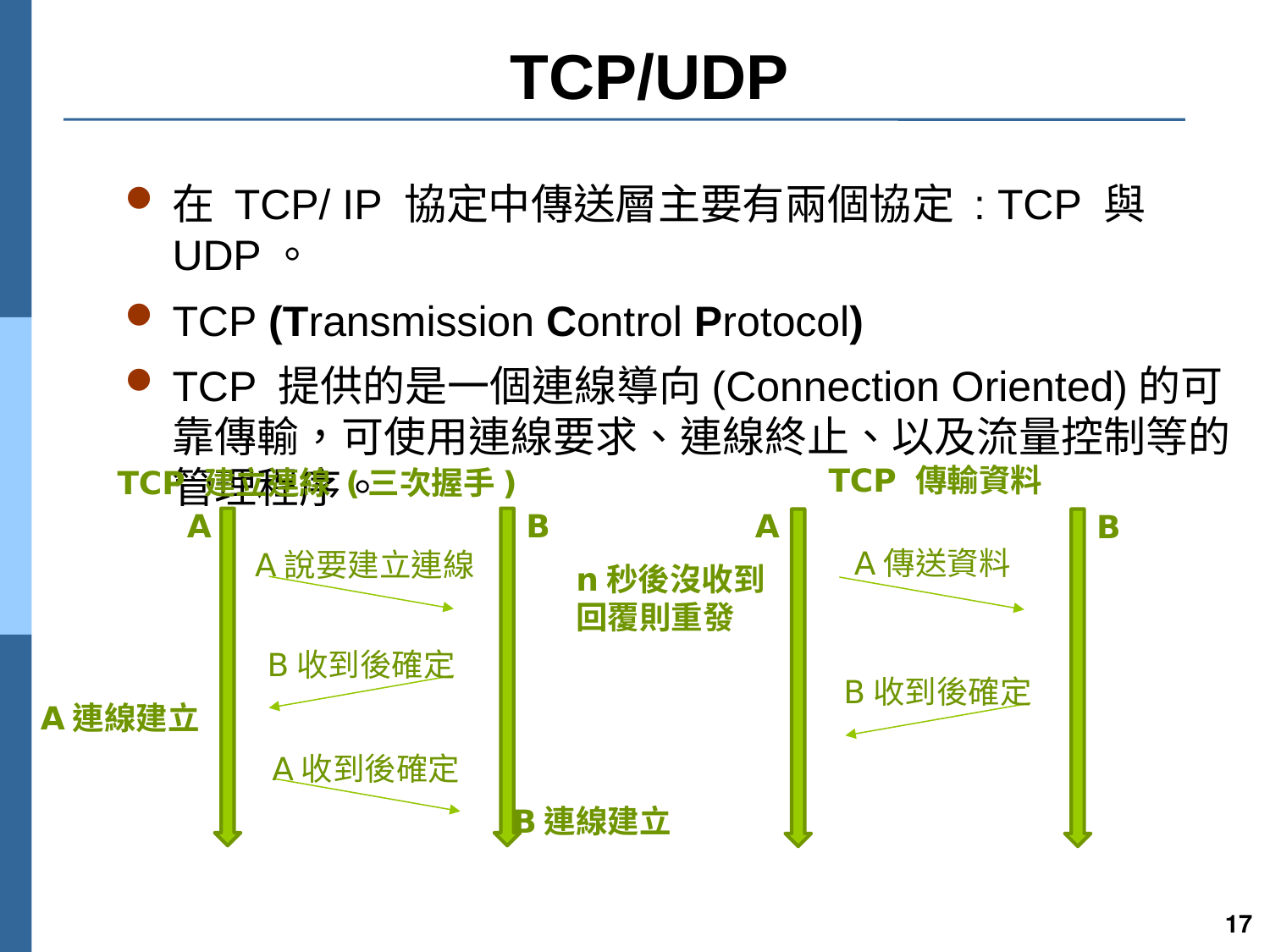

# TCP/UDP
在 TCP/ IP 協定中傳送層主要有兩個協定 : TCP 與 UDP。
TCP (Transmission Control Protocol)
TCP 提供的是一個連線導向(Connection Oriented)的可靠傳輸，可使用連線要求、連線終止、以及流量控制等的管理程序。
TCP 傳輸資料
TCP 建立連線 (三次握手)
A
A
B
B
A傳送資料
A說要建立連線
n秒後沒收到
回覆則重發
B收到後確定

B收到後確定
A連線建立
A收到後確定
B連線建立